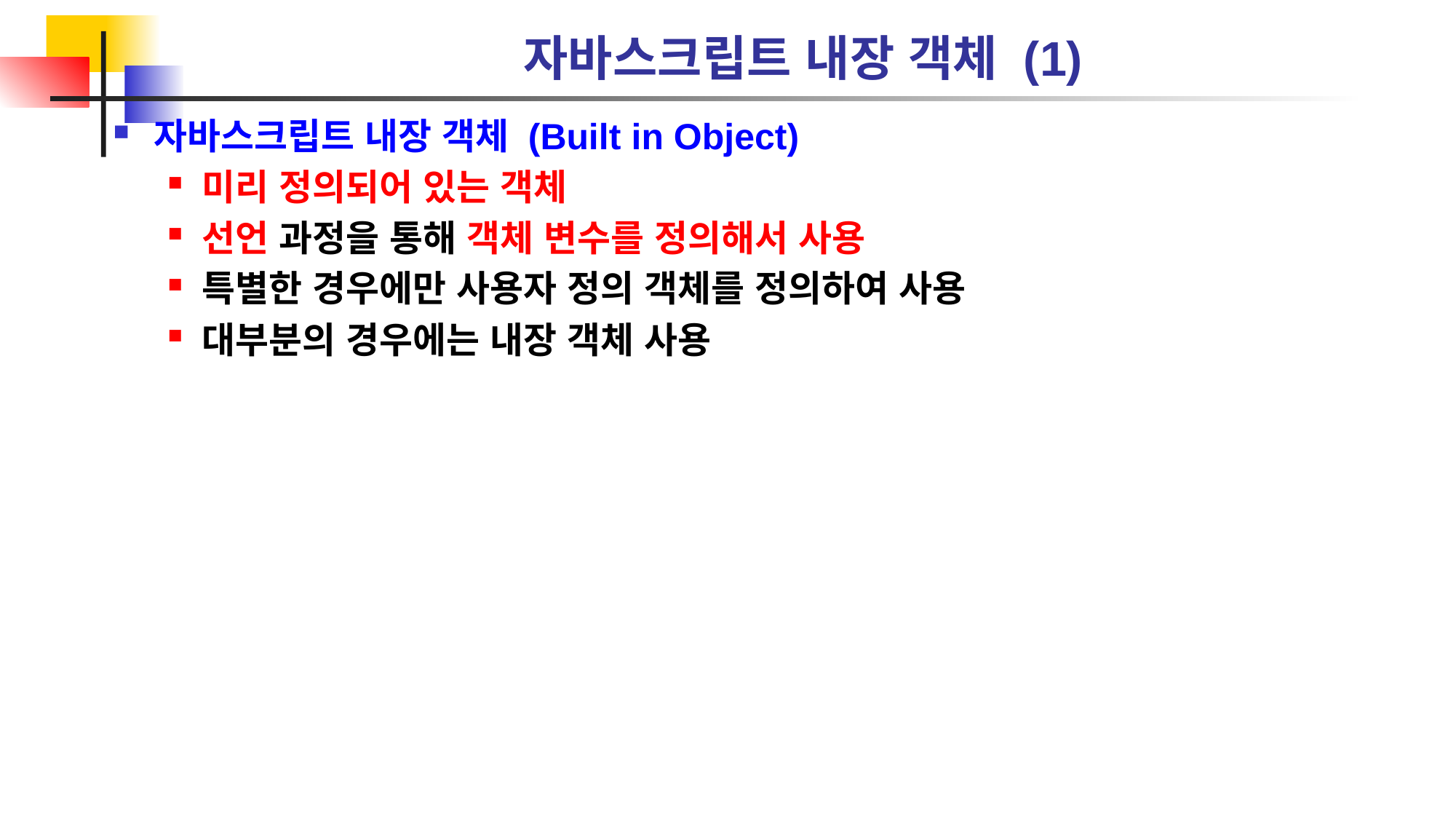

# 자바스크립트 내장 객체 (1)
자바스크립트 내장 객체 (Built in Object)
미리 정의되어 있는 객체
선언 과정을 통해 객체 변수를 정의해서 사용
특별한 경우에만 사용자 정의 객체를 정의하여 사용
대부분의 경우에는 내장 객체 사용